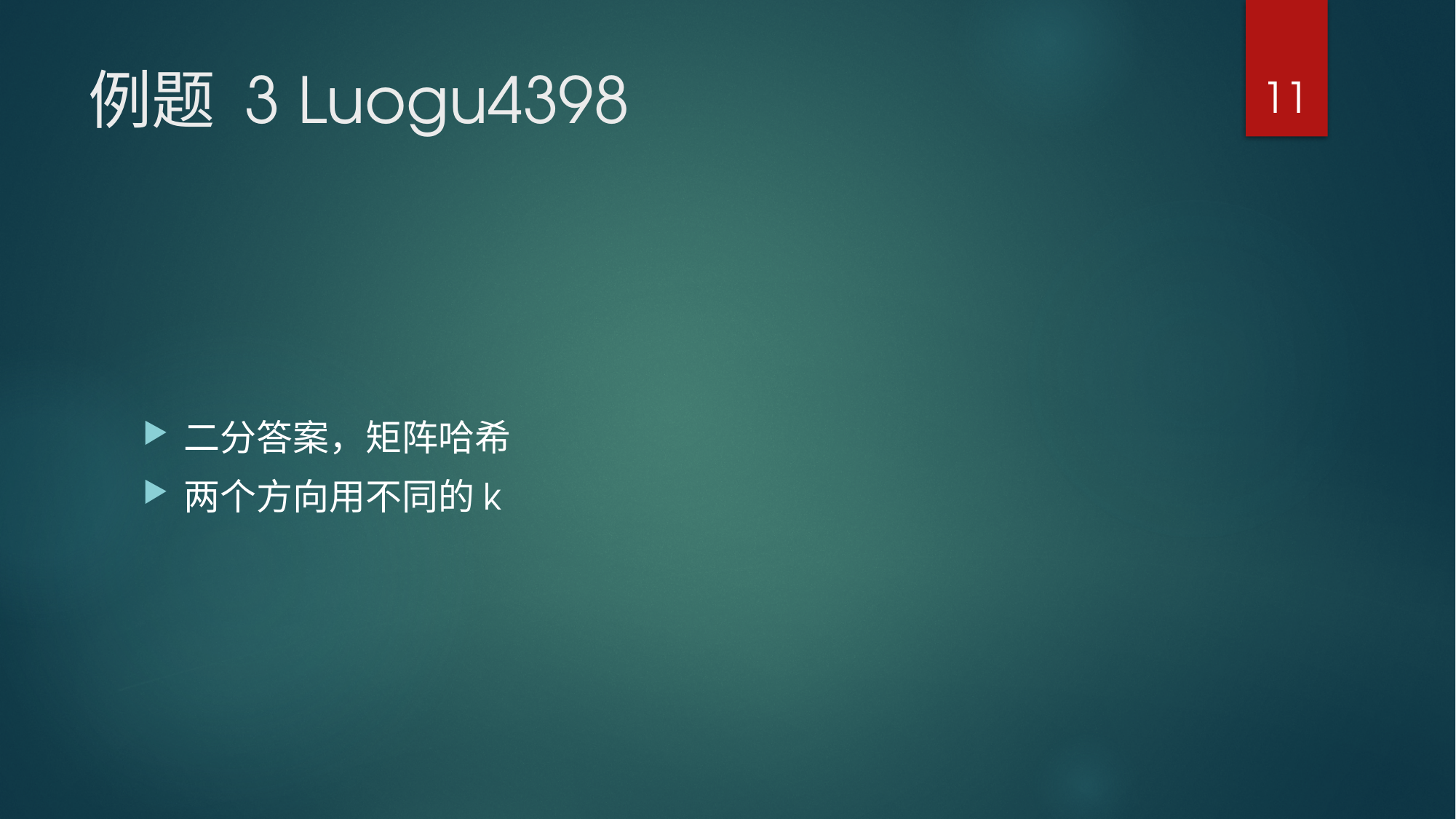

11
# 例题 3 Luogu4398
二分答案，矩阵哈希
两个方向用不同的k